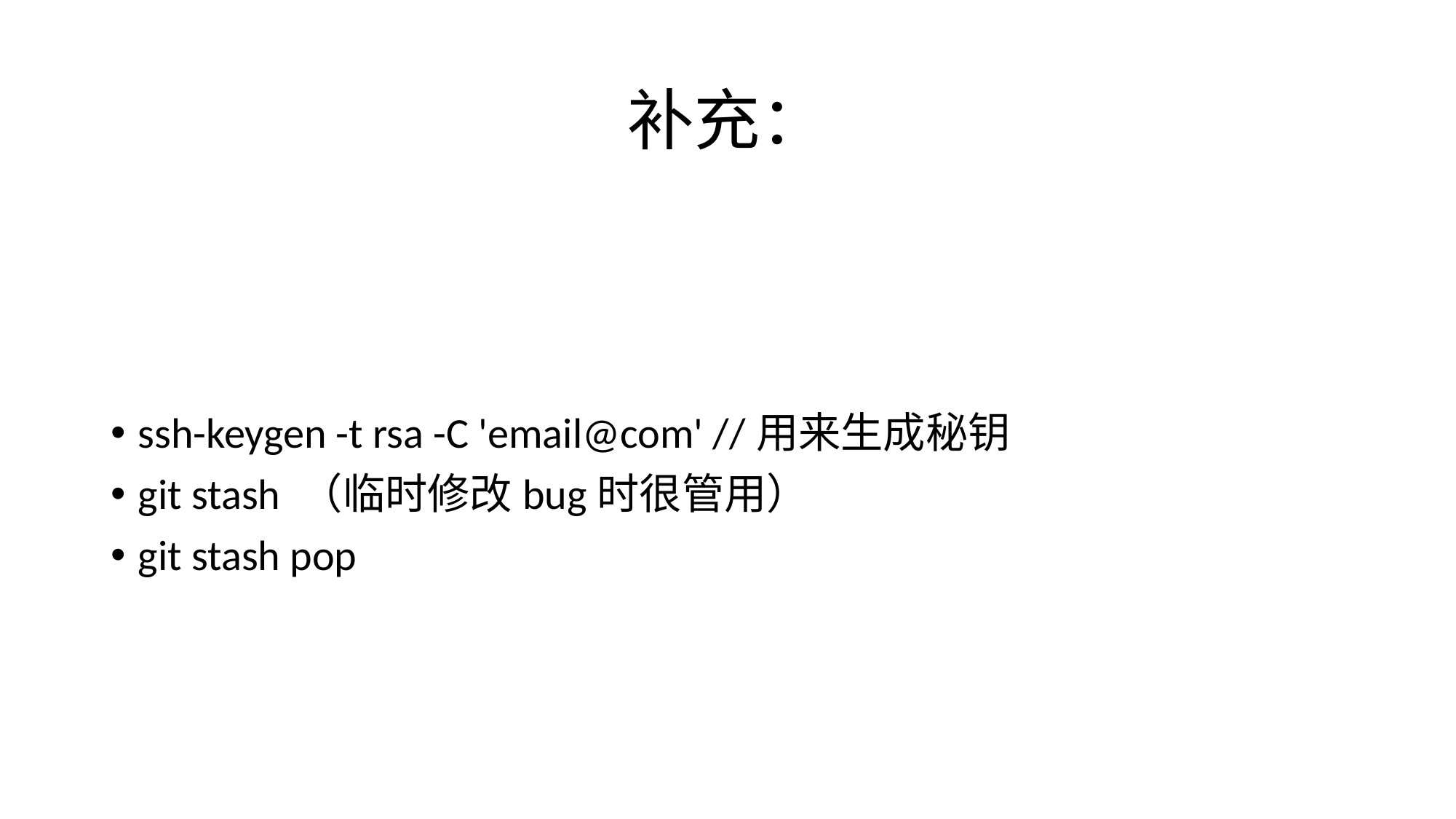

# 补充：

ssh-keygen -t rsa -C 'email@com' //用来生成秘钥
git stash （临时修改bug时很管用）
git stash pop